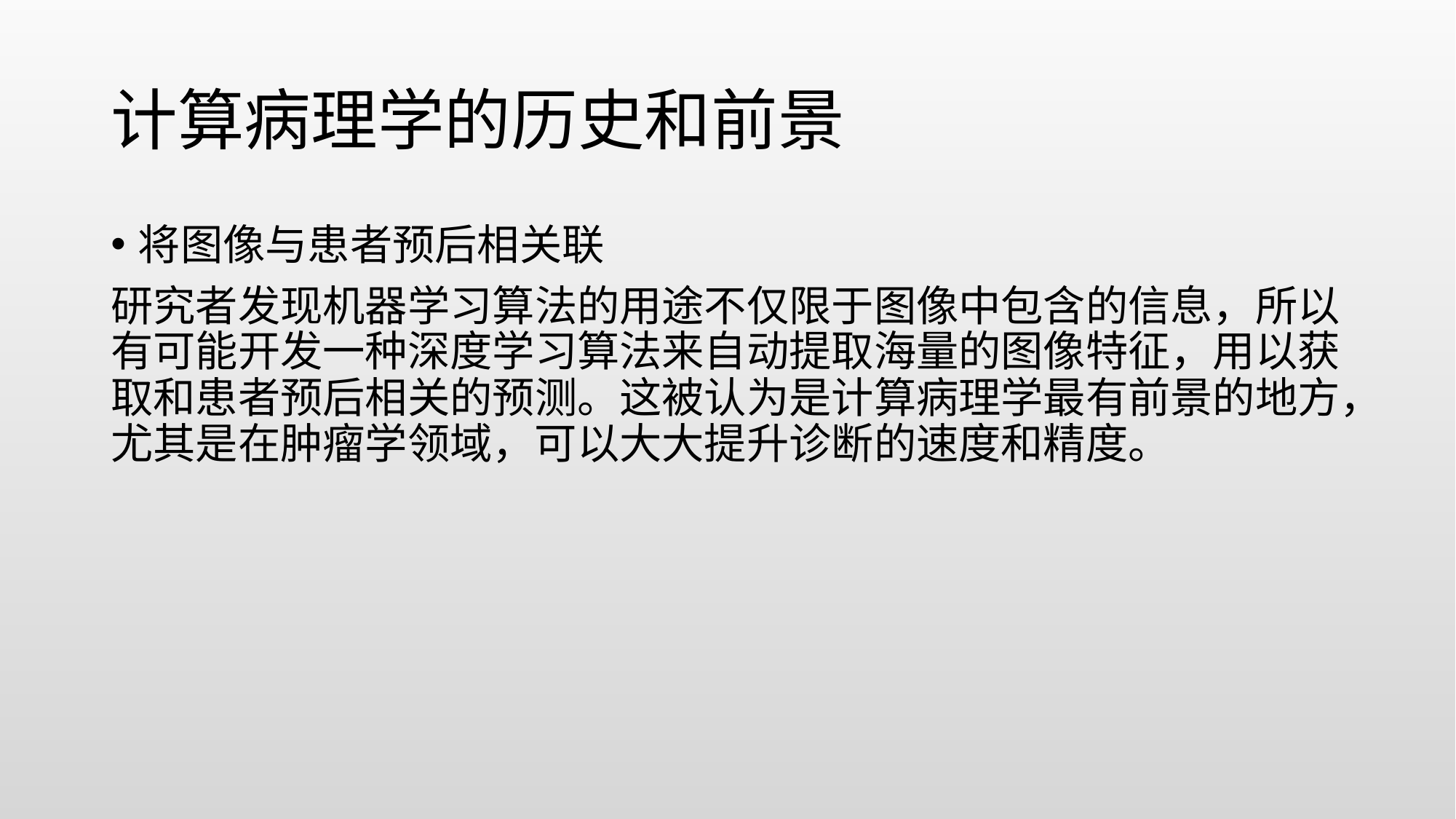

# 计算病理学的历史和前景
将图像与患者预后相关联
研究者发现机器学习算法的用途不仅限于图像中包含的信息，所以有可能开发一种深度学习算法来自动提取海量的图像特征，用以获取和患者预后相关的预测。这被认为是计算病理学最有前景的地方，尤其是在肿瘤学领域，可以大大提升诊断的速度和精度。